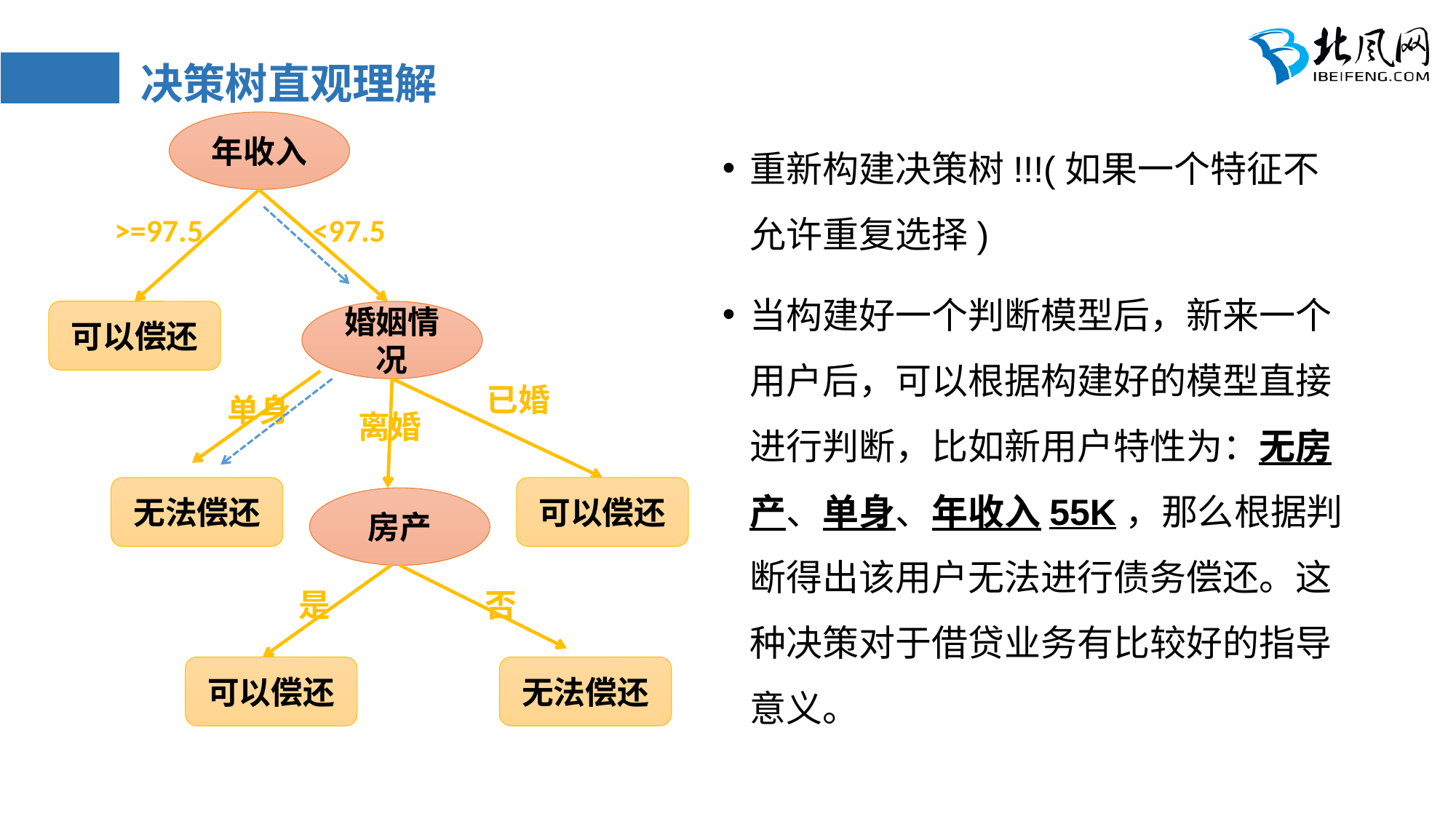

# 决策树直观理解
年收入
重新构建决策树!!!(如果一个特征不允许重复选择)
当构建好一个判断模型后，新来一个用户后，可以根据构建好的模型直接进行判断，比如新用户特性为：无房产、单身、年收入55K，那么根据判断得出该用户无法进行债务偿还。这种决策对于借贷业务有比较好的指导意义。
>=97.5
<97.5
可以偿还
婚姻情况
单身
已婚
离婚
可以偿还
无法偿还
房产
是
否
可以偿还
无法偿还